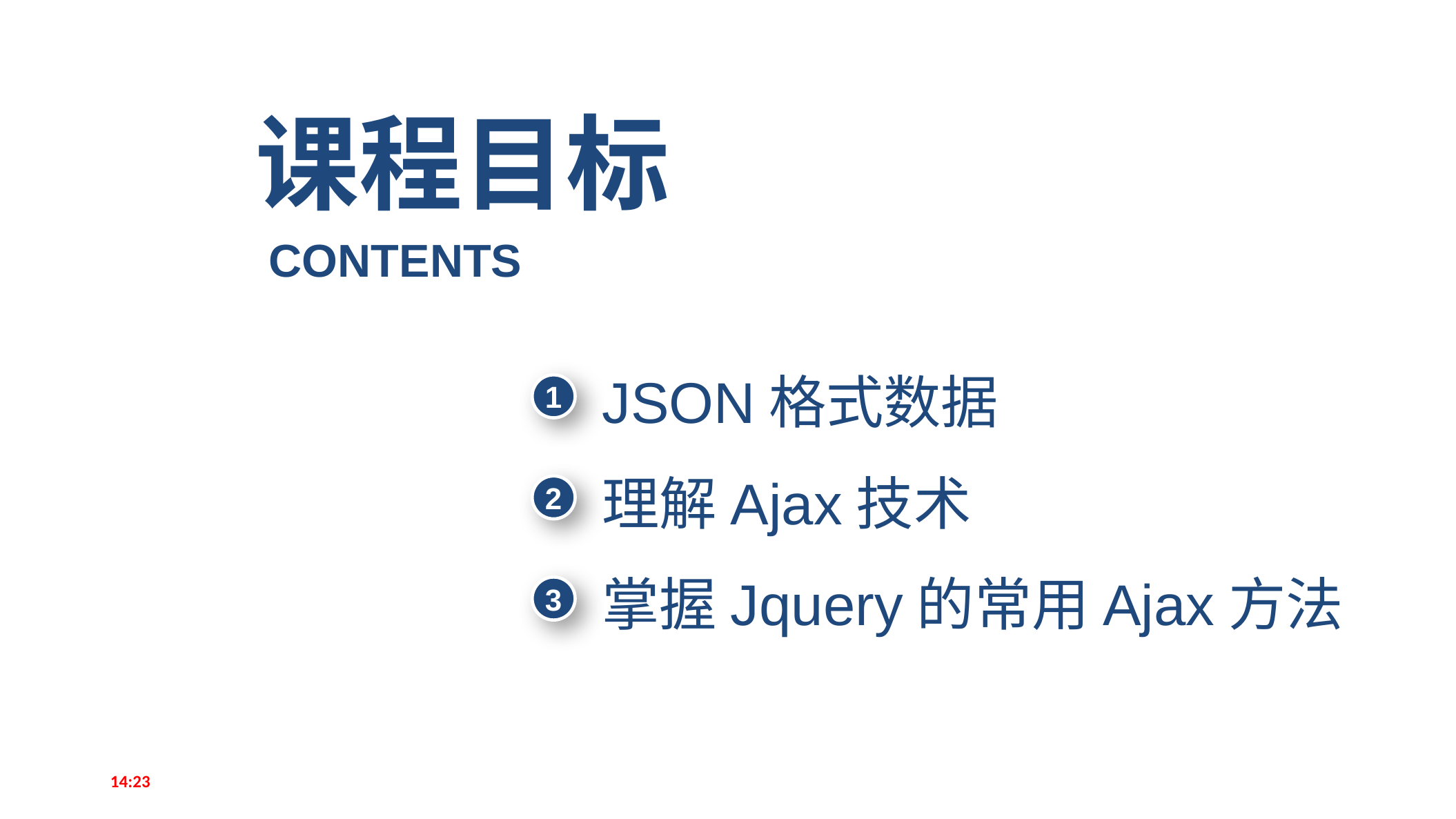

课程目标
CONTENTS
JSON格式数据
1
理解Ajax技术
2
掌握Jquery的常用Ajax方法
3
14:23